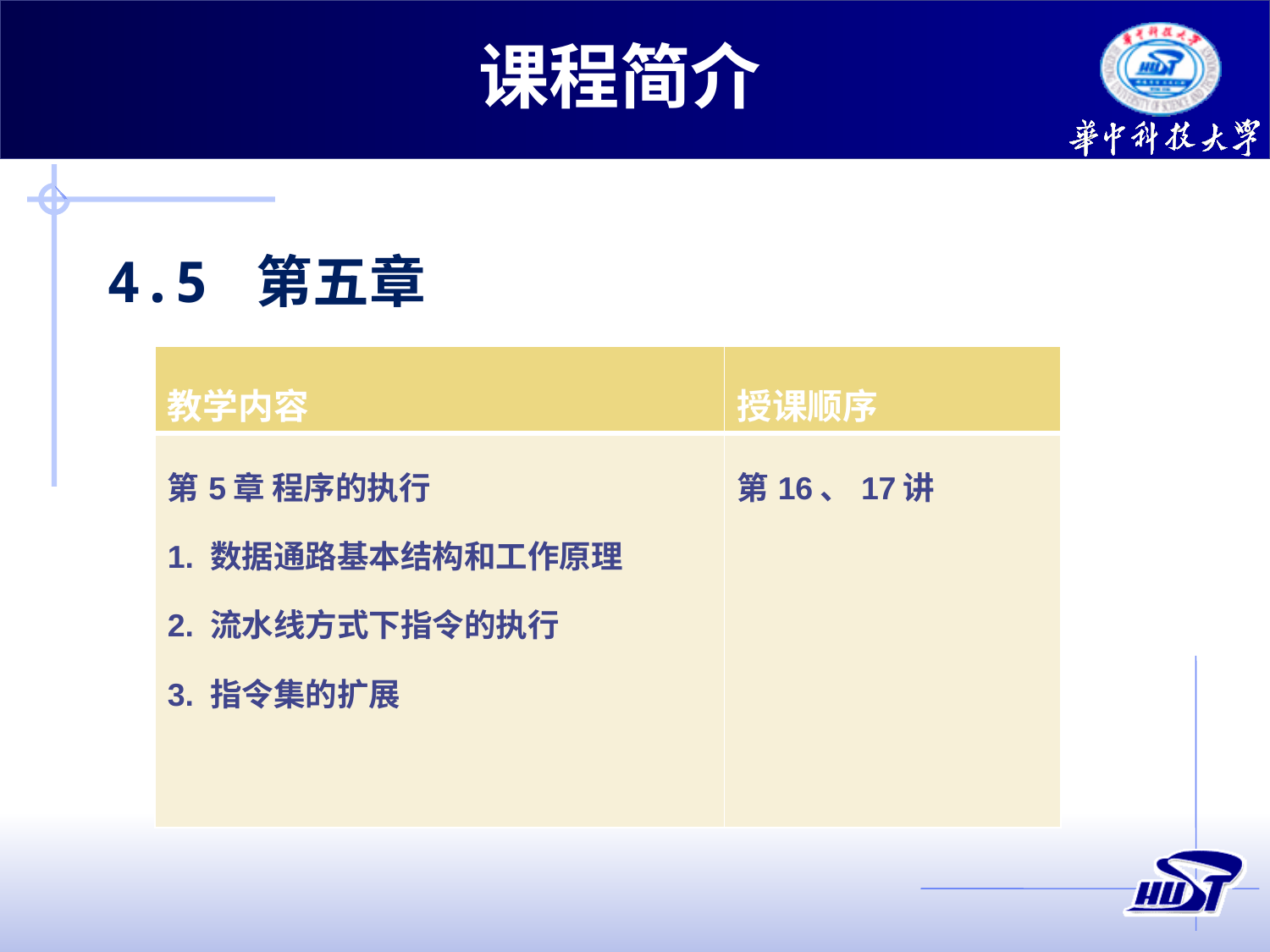

课程简介
4.5 第五章

| 教学内容 | 授课顺序 |
| --- | --- |
| 第5章 程序的执行 1. 数据通路基本结构和工作原理 2. 流水线方式下指令的执行 3. 指令集的扩展 | 第16、17讲 |